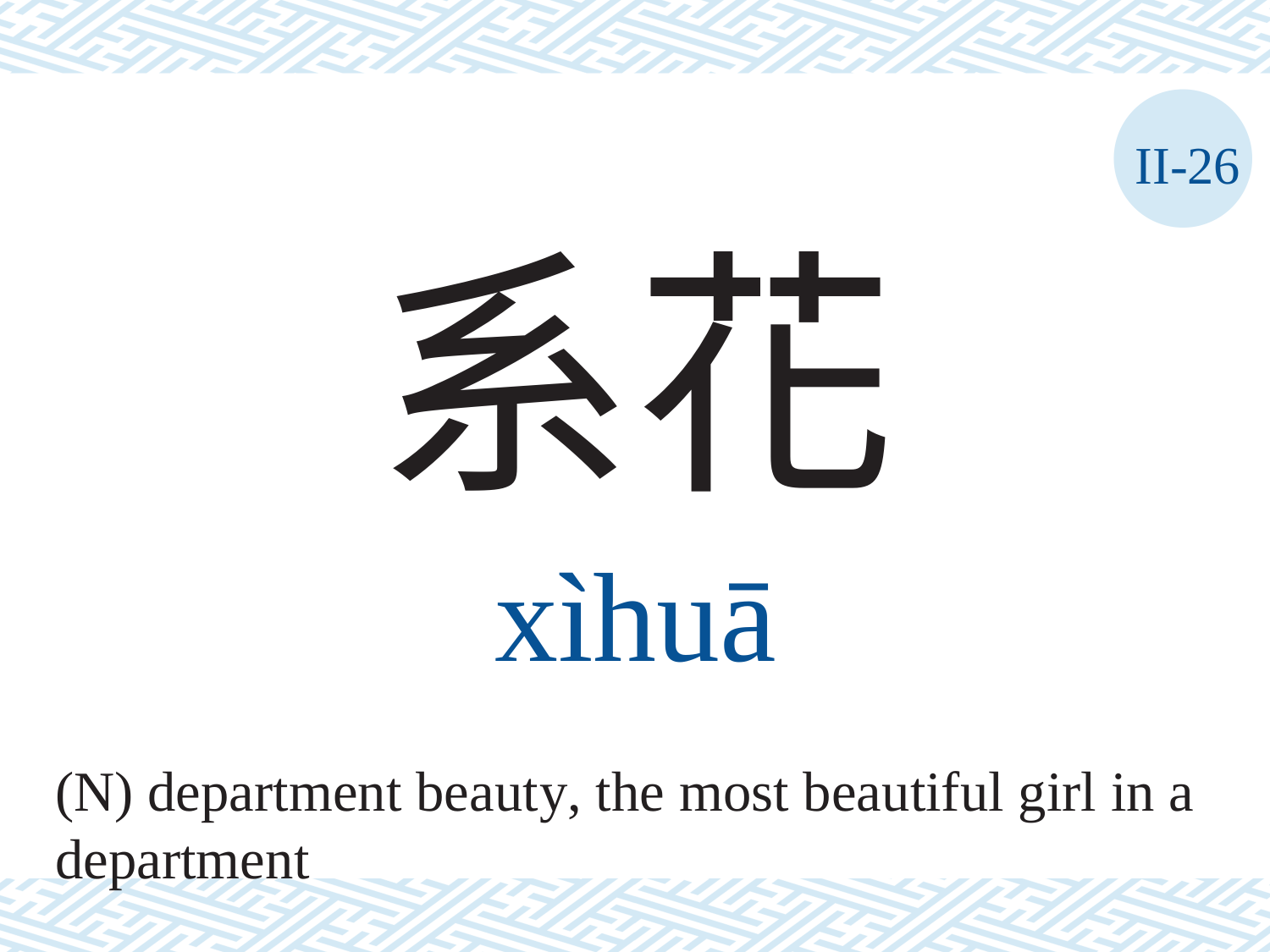

II-26
系花
xìhuā

(N) department beauty, the most beautiful girl in a department